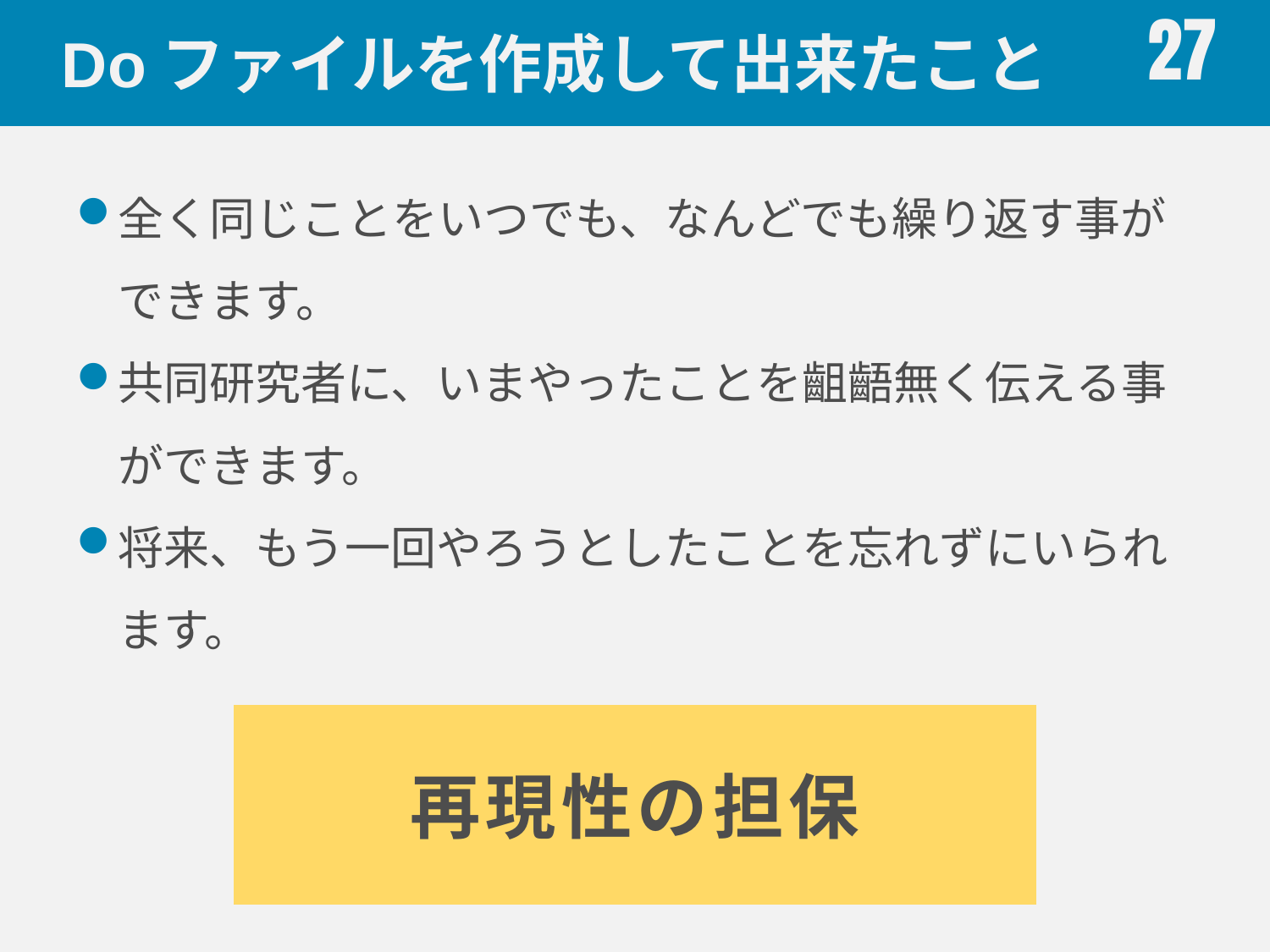

# Doファイルを作成して出来たこと
 27
全く同じことをいつでも、なんどでも繰り返す事ができます。
共同研究者に、いまやったことを齟齬無く伝える事ができます。
将来、もう一回やろうとしたことを忘れずにいられます。
再現性の担保